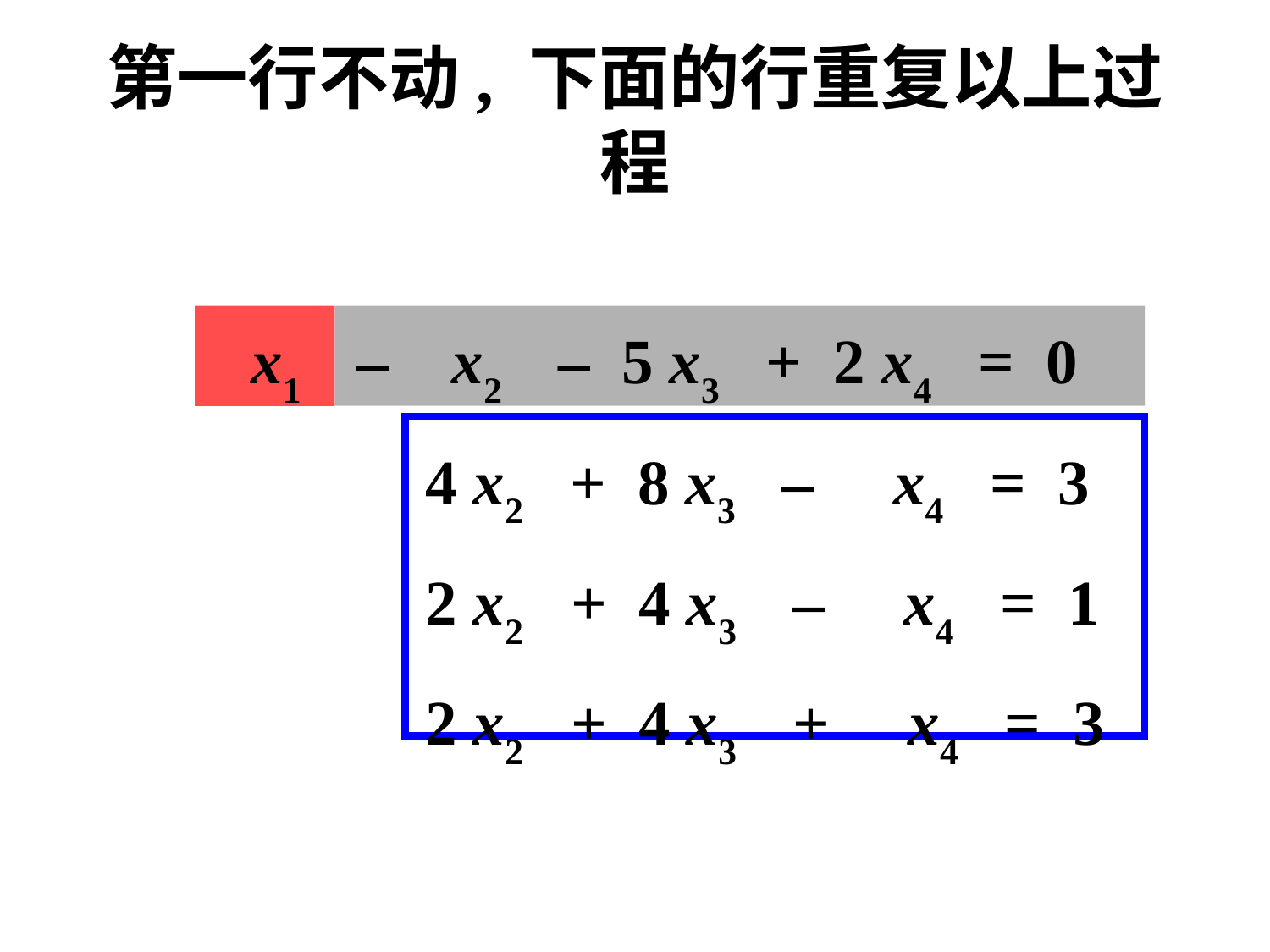

# 第一行不动, 下面的行重复以上过程
           x1      –    x2      –  5 x3     +  2 x4     =  0
                      4 x2     +  8 x3     –     x4     =  3
                      2 x2   +  4 x3      –     x4     =  1
                      2 x2   +  4 x3      +     x4     =  3